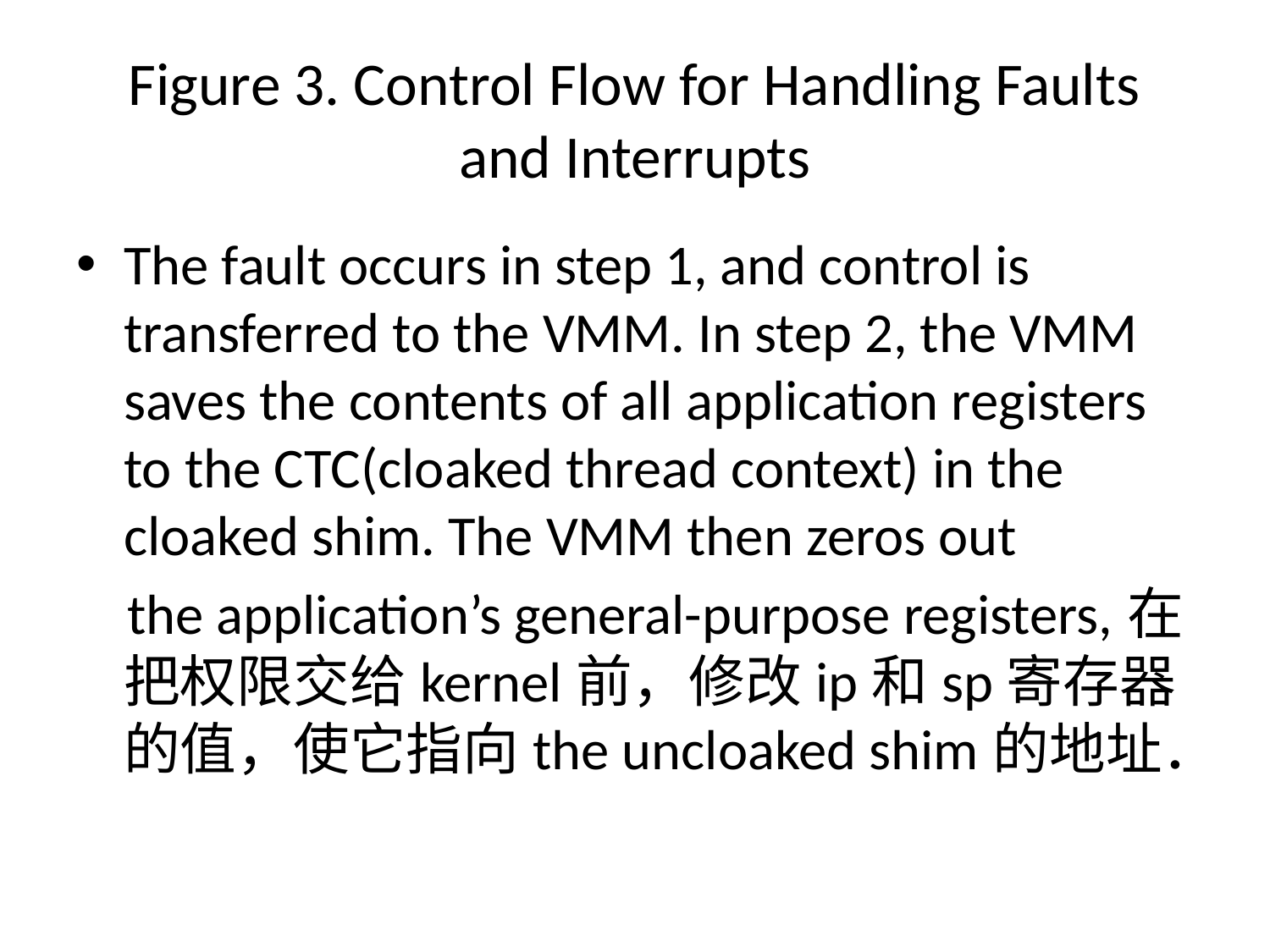

# Figure 3. Control Flow for Handling Faults and Interrupts
The fault occurs in step 1, and control is transferred to the VMM. In step 2, the VMM saves the contents of all application registers to the CTC(cloaked thread context) in the cloaked shim. The VMM then zeros out
    the application’s general-purpose registers,在把权限交给kernel前，修改ip和sp寄存器的值，使它指向the uncloaked shim的地址．